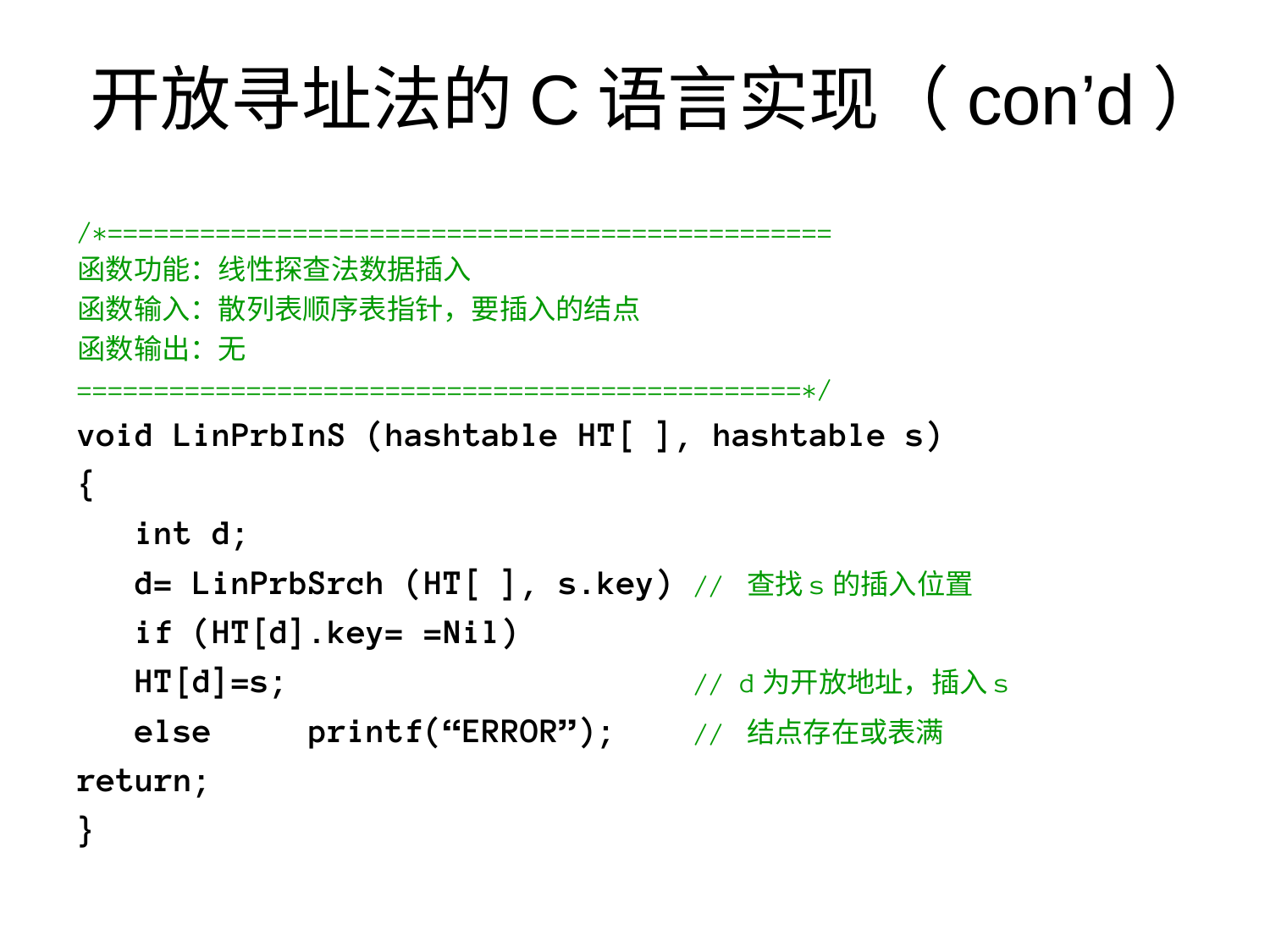

# 开放寻址法的C语言实现（con’d）
/*===============================================
函数功能：线性探查法数据插入
函数输入：散列表顺序表指针，要插入的结点
函数输出：无
===============================================*/
void LinPrbInS (hashtable HT[ ], hashtable s)
{
   int d;
   d= LinPrbSrch (HT[ ], s.key) // 查找s的插入位置
   if (HT[d].key= =Nil)
   HT[d]=s;                     // d为开放地址，插入s
   else     printf(“ERROR”);    // 结点存在或表满
return;
}

80